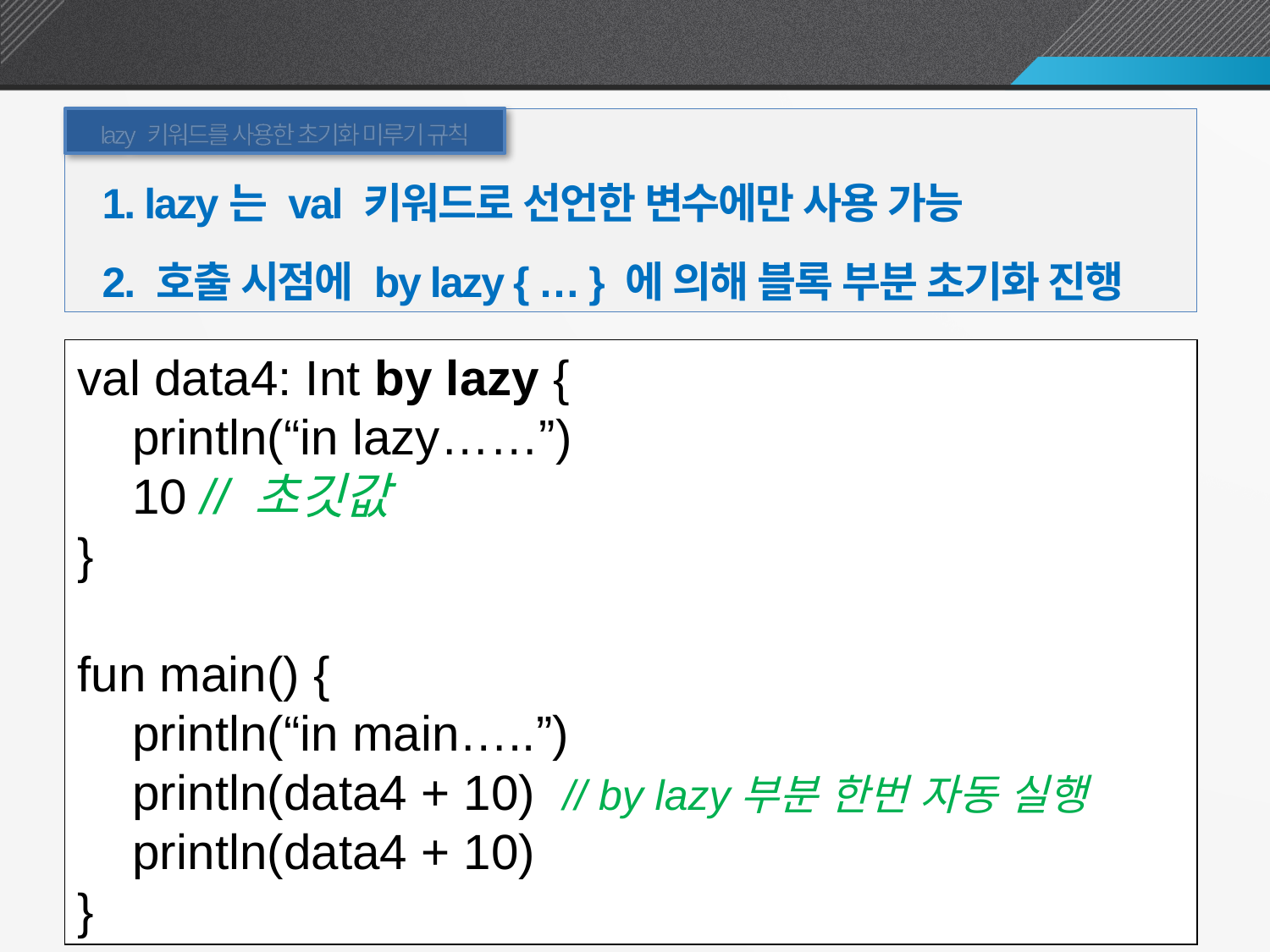

지연 초기화: lazy 키워드
lazy 키워드를 사용한 초기화 미루기 규칙

1. lazy는 val 키워드로 선언한 변수에만 사용 가능
2. 호출 시점에 by lazy { … } 에 의해 블록 부분 초기화 진행
val data4: Int by lazy {
    println(“in lazy……”)
    10 // 초깃값
}

fun main() {
    println(“in main…..”)
    println(data4 + 10)  // by lazy부분 한번 자동 실행
    println(data4 + 10)
}